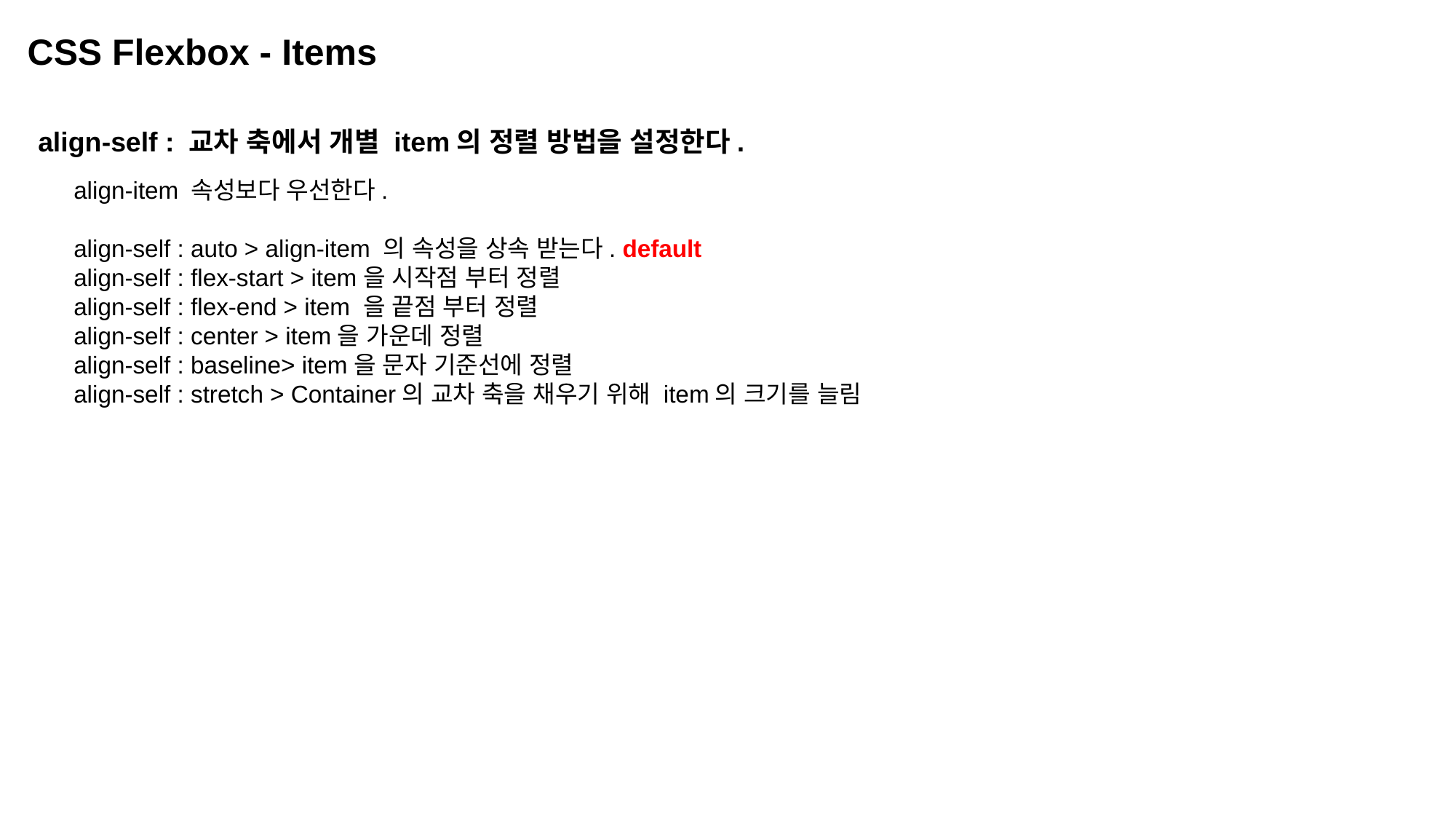

CSS Flexbox - Items
align-self : 교차 축에서 개별 item의 정렬 방법을 설정한다.
align-item 속성보다 우선한다.

align-self : auto > align-item 의 속성을 상속 받는다. default
align-self : flex-start > item을 시작점 부터 정렬
align-self : flex-end > item 을 끝점 부터 정렬
align-self : center > item을 가운데 정렬
align-self : baseline> item을 문자 기준선에 정렬
align-self : stretch > Container의 교차 축을 채우기 위해 item의 크기를 늘림